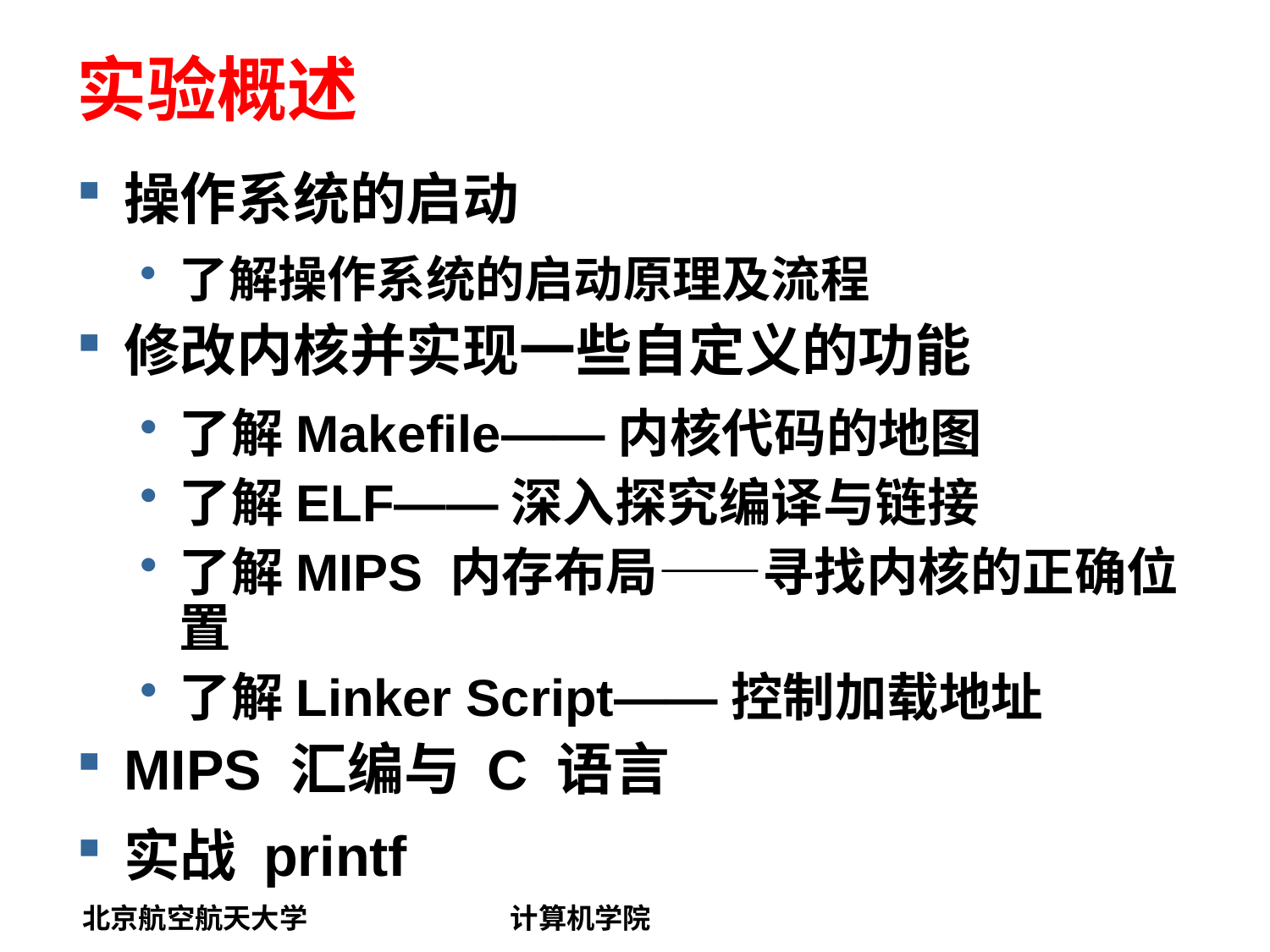

# 实验概述
操作系统的启动
了解操作系统的启动原理及流程
修改内核并实现一些自定义的功能
了解Makefile——内核代码的地图
了解ELF——深入探究编译与链接
了解MIPS 内存布局——寻找内核的正确位置
了解Linker Script——控制加载地址
MIPS 汇编与 C 语言
实战 printf